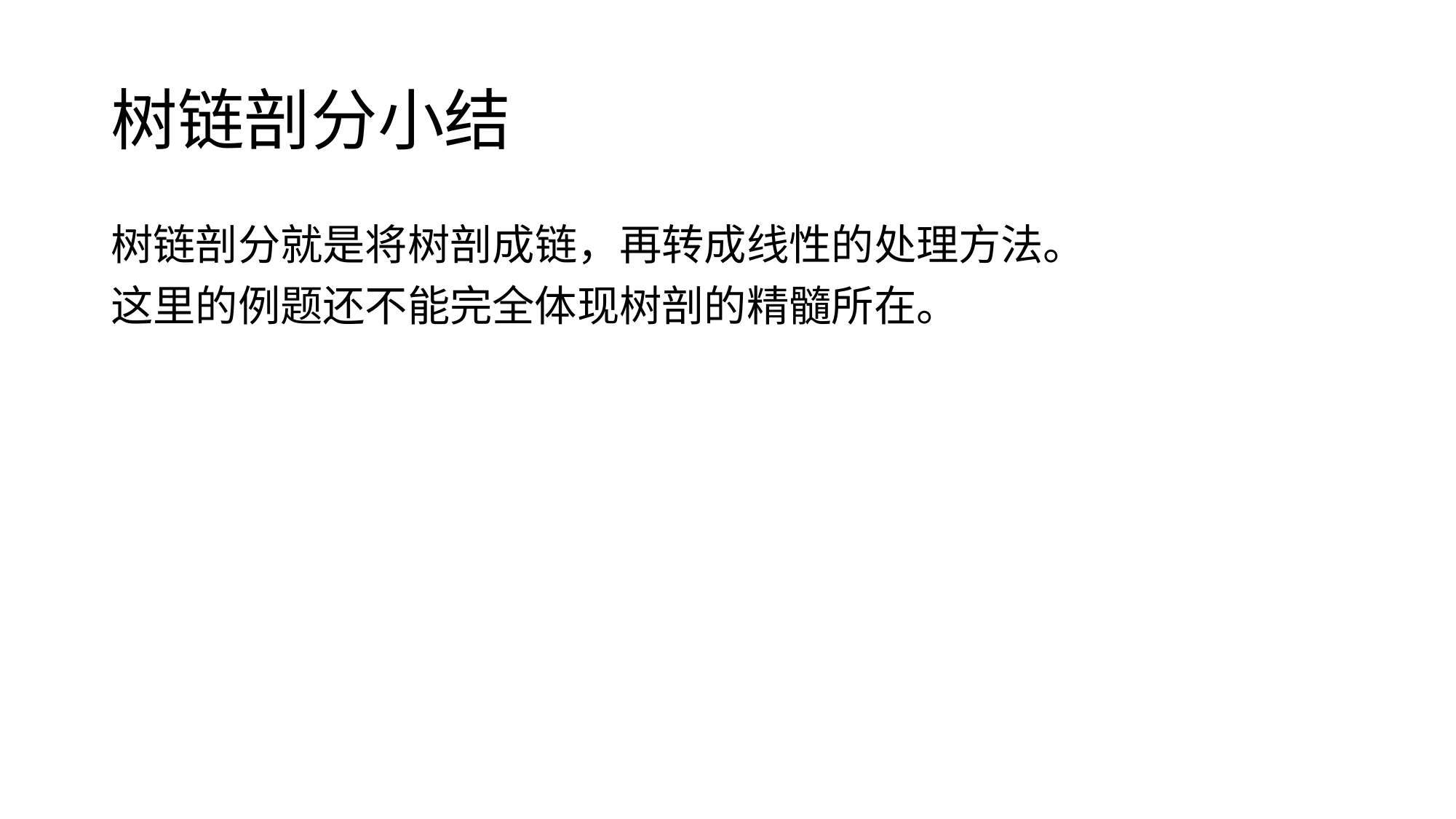

# 树链剖分小结
树链剖分就是将树剖成链，再转成线性的处理方法。
这里的例题还不能完全体现树剖的精髓所在。